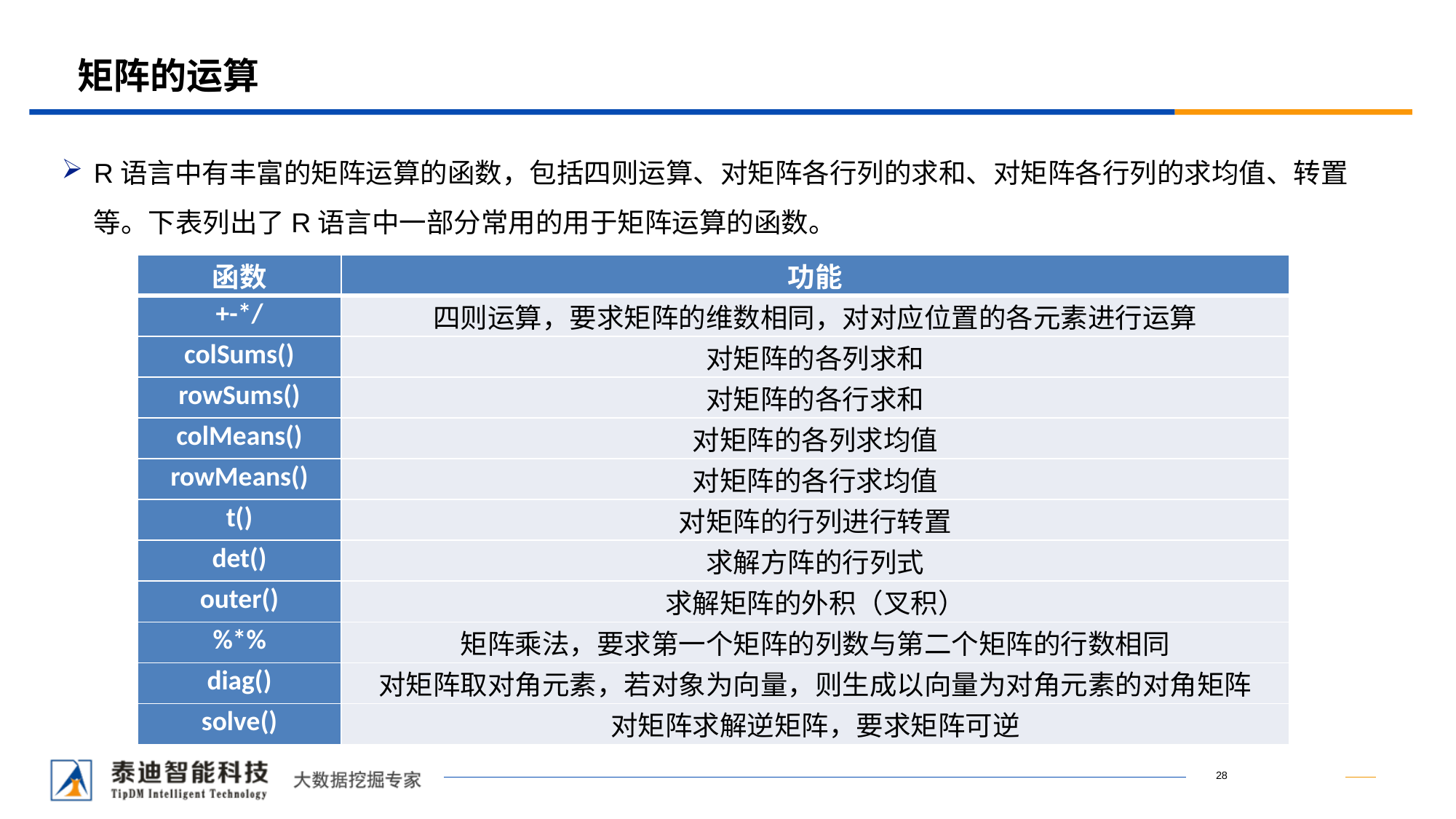

# 矩阵的运算
R语言中有丰富的矩阵运算的函数，包括四则运算、对矩阵各行列的求和、对矩阵各行列的求均值、转置等。下表列出了R语言中一部分常用的用于矩阵运算的函数。

| 函数 | 功能 |
| --- | --- |
| +-\*/ | 四则运算，要求矩阵的维数相同，对对应位置的各元素进行运算 |
| colSums() | 对矩阵的各列求和 |
| rowSums() | 对矩阵的各行求和 |
| colMeans() | 对矩阵的各列求均值 |
| rowMeans() | 对矩阵的各行求均值 |
| t() | 对矩阵的行列进行转置 |
| det() | 求解方阵的行列式 |
| outer() | 求解矩阵的外积（叉积） |
| %\*% | 矩阵乘法，要求第一个矩阵的列数与第二个矩阵的行数相同 |
| diag() | 对矩阵取对角元素，若对象为向量，则生成以向量为对角元素的对角矩阵 |
| solve() | 对矩阵求解逆矩阵，要求矩阵可逆 |